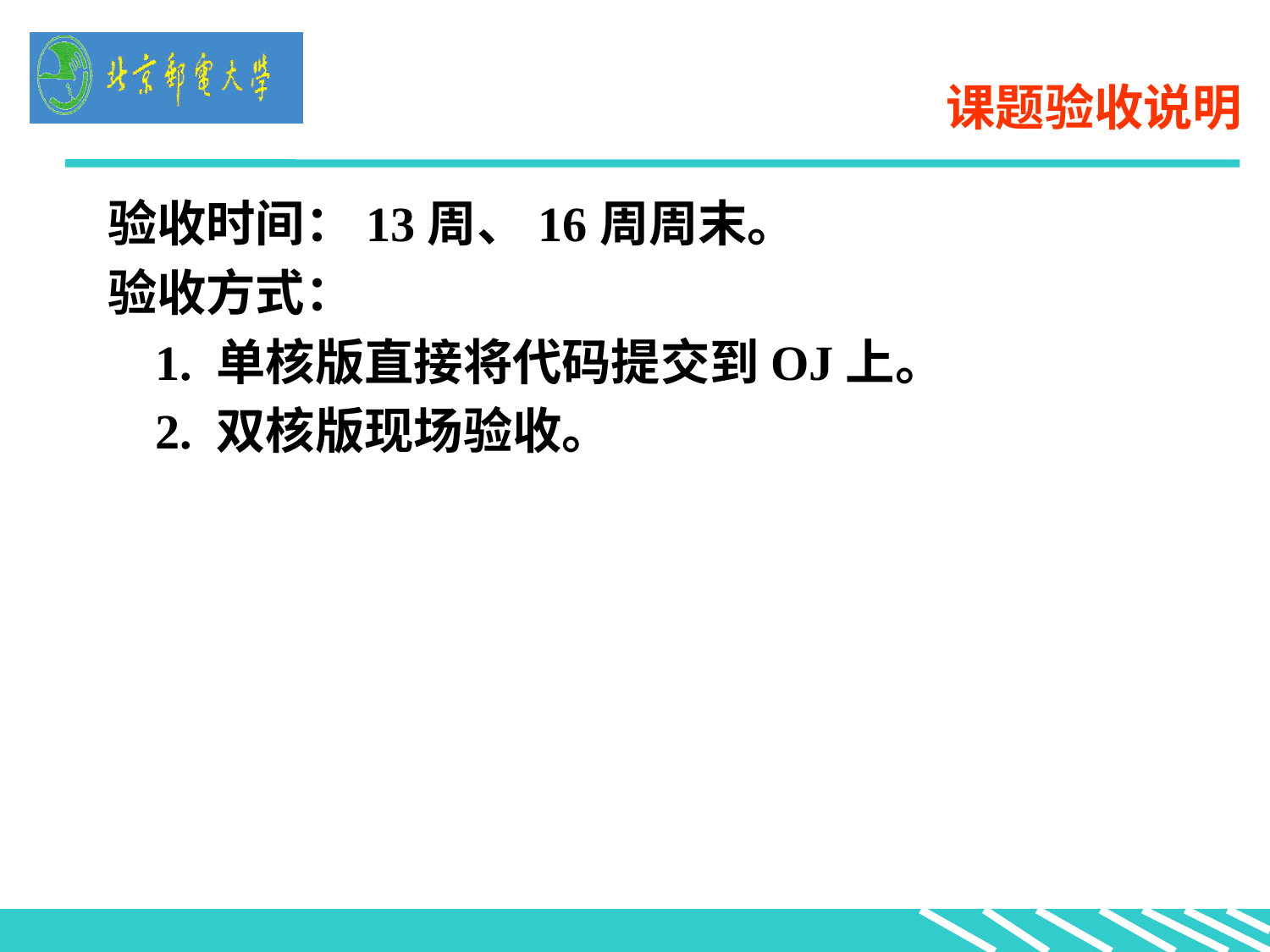

# 课题验收说明
验收时间：13周、16周周末。
验收方式：
	1. 单核版直接将代码提交到OJ上。
	2. 双核版现场验收。